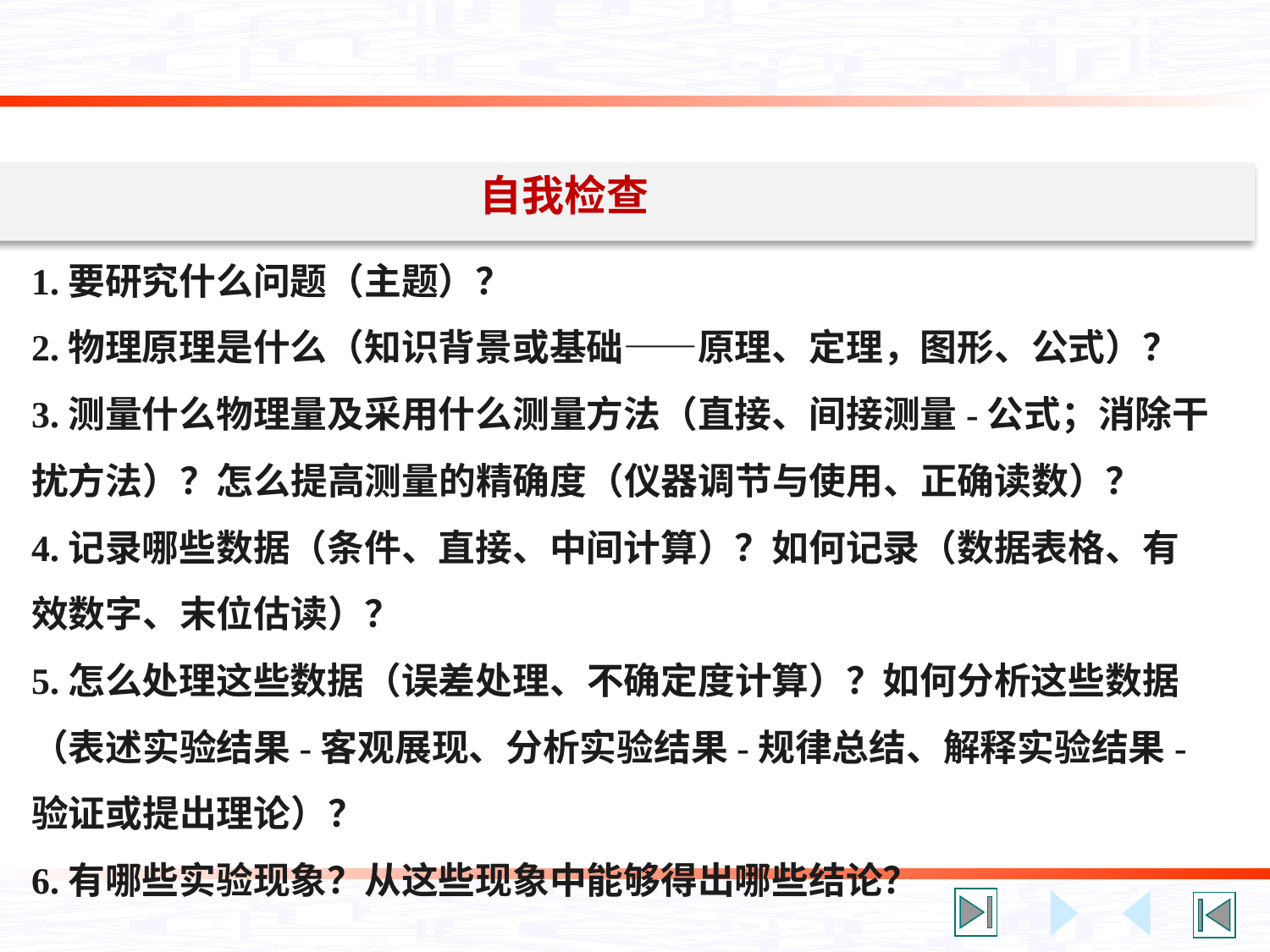

自我检查
1.要研究什么问题（主题）？
2.物理原理是什么（知识背景或基础——原理、定理，图形、公式）？
3.测量什么物理量及采用什么测量方法（直接、间接测量-公式；消除干扰方法）？怎么提高测量的精确度（仪器调节与使用、正确读数）？
4.记录哪些数据（条件、直接、中间计算）？如何记录（数据表格、有效数字、末位估读）？
5.怎么处理这些数据（误差处理、不确定度计算）？如何分析这些数据（表述实验结果-客观展现、分析实验结果-规律总结、解释实验结果-验证或提出理论）？
6.有哪些实验现象？从这些现象中能够得出哪些结论？